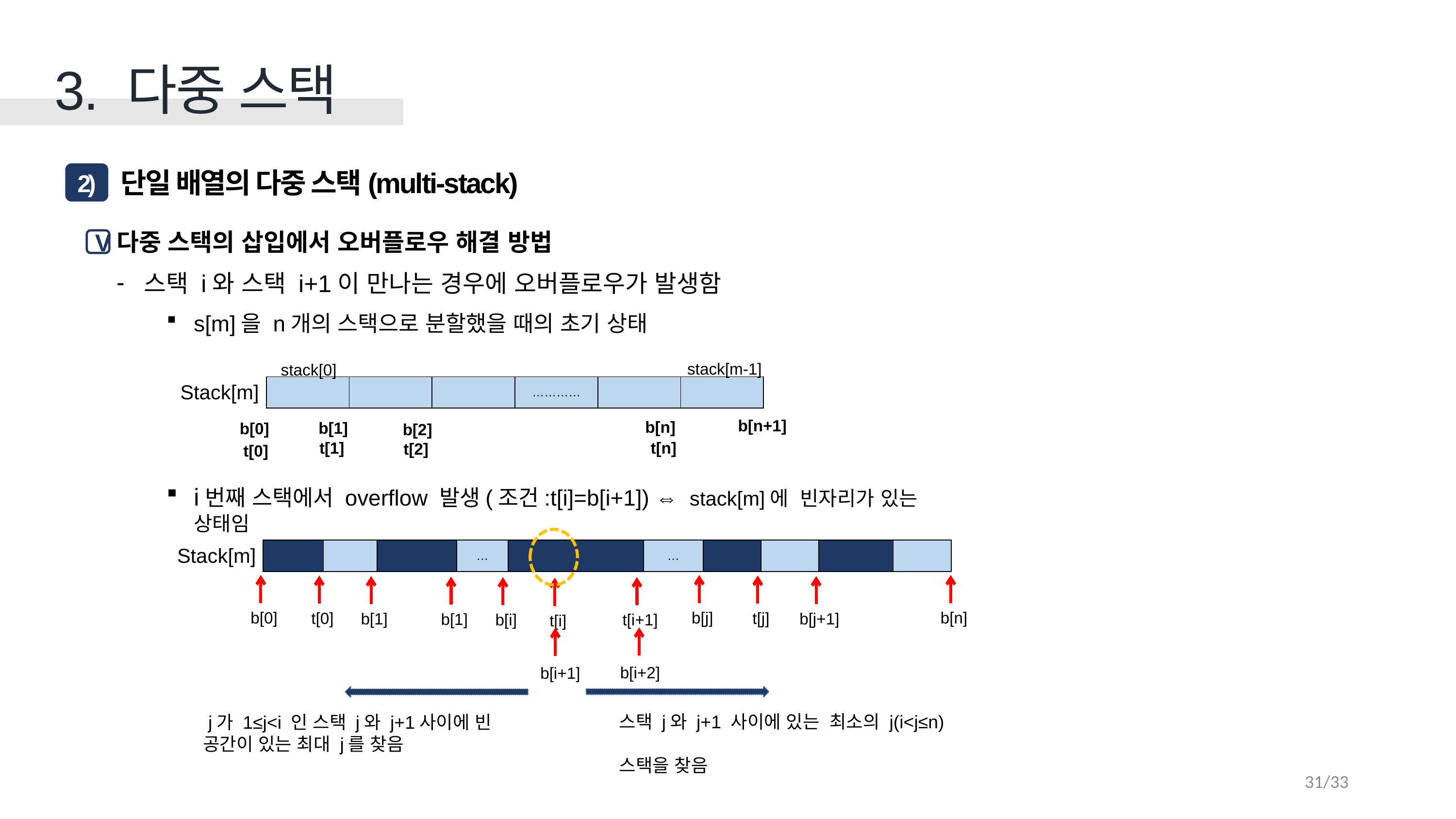

3. 다중 스택

 단일 배열의 다중 스택(multi-stack)
2)
다중 스택의 삽입에서 오버플로우 해결 방법

스택 i와 스택 i+1이 만나는 경우에 오버플로우가 발생함

s[m]을 n개의 스택으로 분할했을 때의 초기 상태

i번째 스택에서 overflow 발생(조건:t[i]=b[i+1]) ⇔  stack[m]에  빈자리가 있는 상태임

V
stack[m-1]
stack[0]
| Stack[m] |  |  |  | ………… |  |  |
| --- | --- | --- | --- | --- | --- | --- |
b[n+1]
b[n]
b[1]
b[0]
b[2]
t[n]
t[1]
t[2]
t[0]

| Stack[m] |  |  |  | … |  | … |  |  |  |  |
| --- | --- | --- | --- | --- | --- | --- | --- | --- | --- | --- |
b[n]
b[j]
b[0]
t[j]
t[0]
b[j+1]
b[1]
b[1]
t[i+1]
b[i]
t[i]
b[i+2]
b[i+1]

스택 j와 j+1 사이에 있는  최소의 j(i<j≤n)
스택을 찾음
 j가 1≤j<i 인 스택 j와 j+1사이에 빈 공간이 있는 최대 j를 찾음
31/33